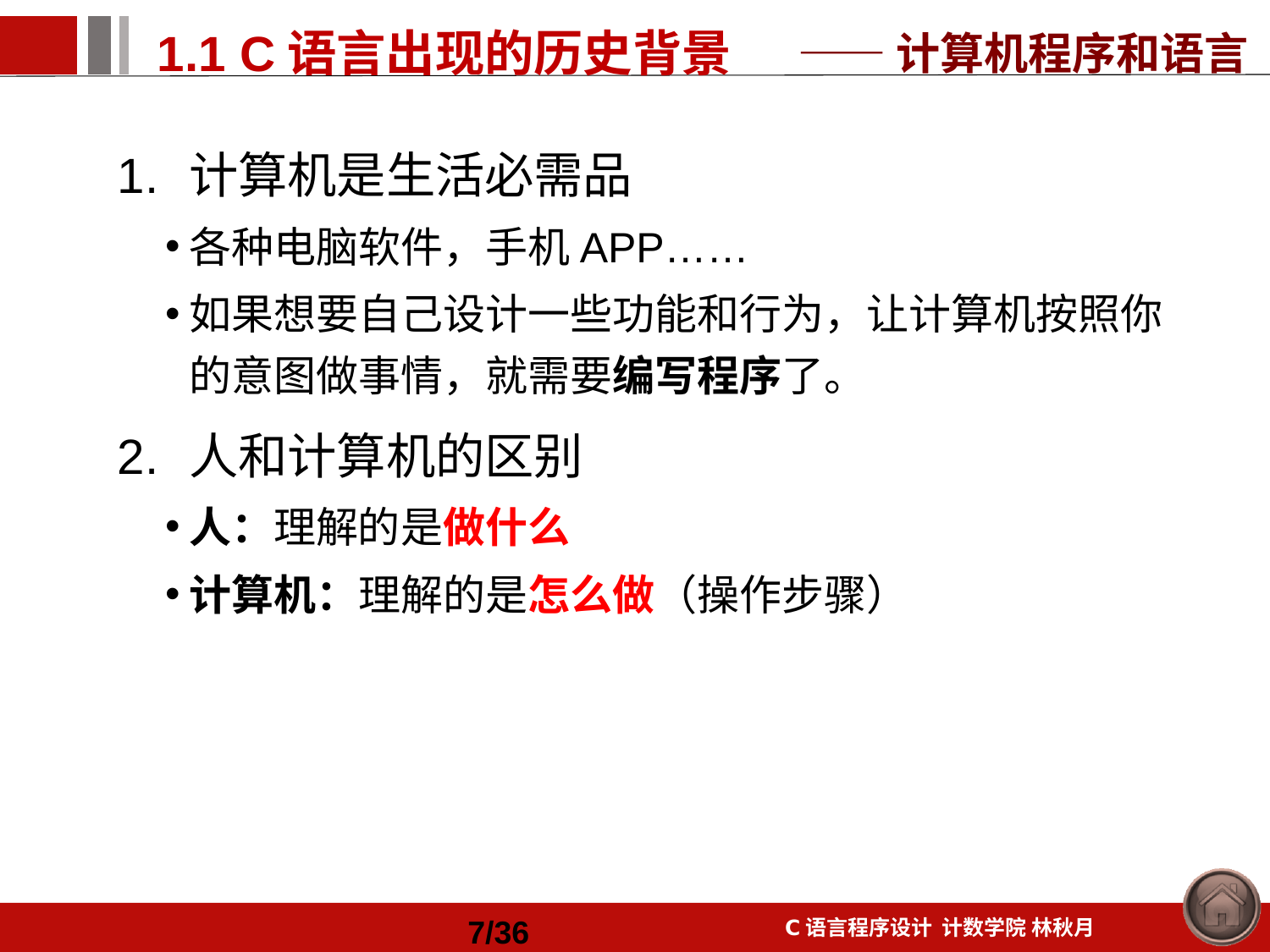

——计算机程序和语言
计算机是生活必需品
各种电脑软件，手机APP……
如果想要自己设计一些功能和行为，让计算机按照你的意图做事情，就需要编写程序了。
人和计算机的区别
人：理解的是做什么
计算机：理解的是怎么做（操作步骤）

7